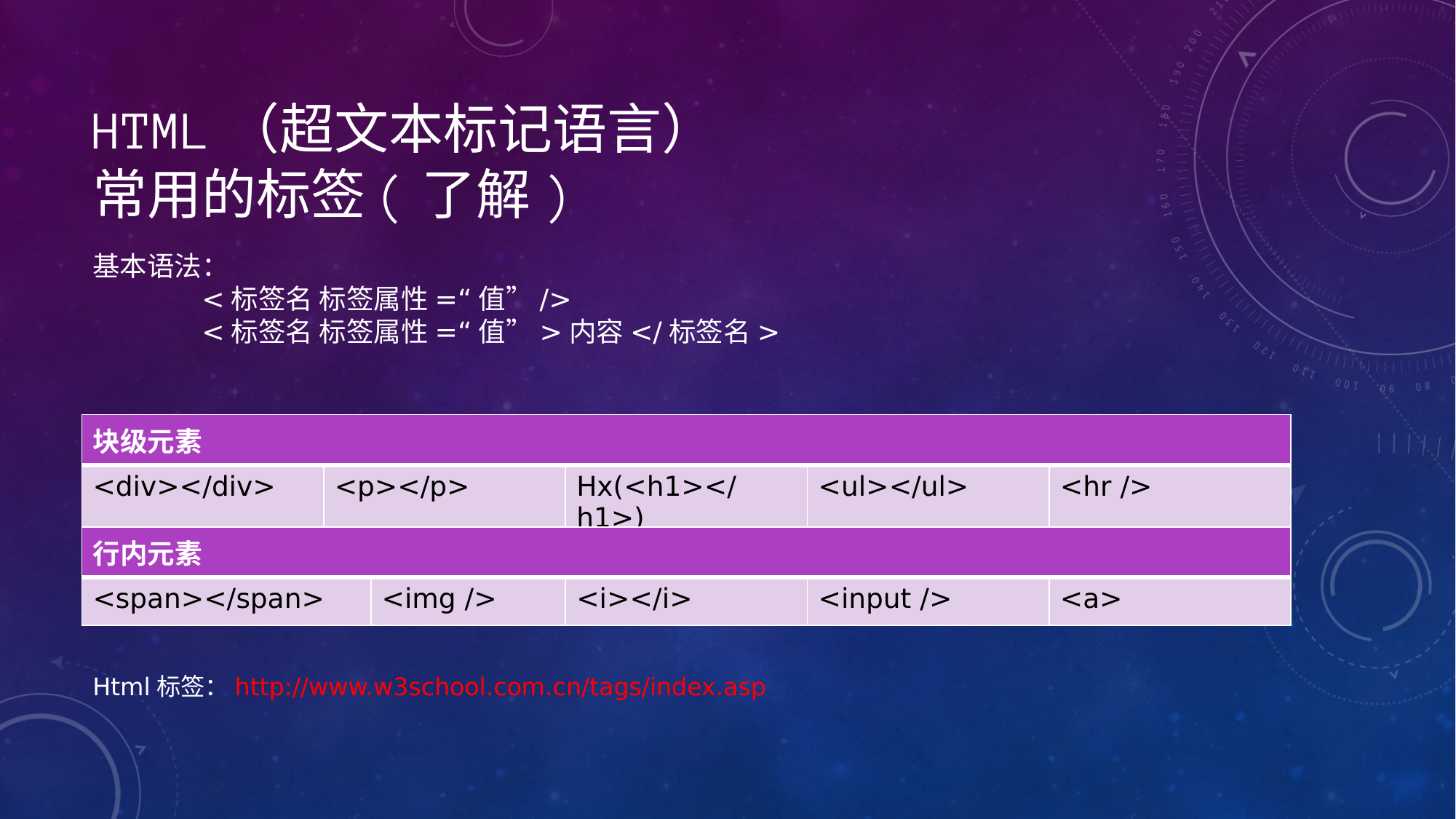

# HTML（超文本标记语言） 常用的标签(了解)
基本语法：
	<标签名 标签属性=“值”/>
	<标签名 标签属性=“值”>内容</标签名>
| 块级元素 |  |  |  |  |
| --- | --- | --- | --- | --- |
| <div></div> | <p></p> | Hx(<h1></h1>) | <ul></ul> | <hr /> |
| 行内元素 |  |  |  |  |
| --- | --- | --- | --- | --- |
| <span></span> | <img /> | <i></i> | <input /> | <a> |
Html标签：http://www.w3school.com.cn/tags/index.asp